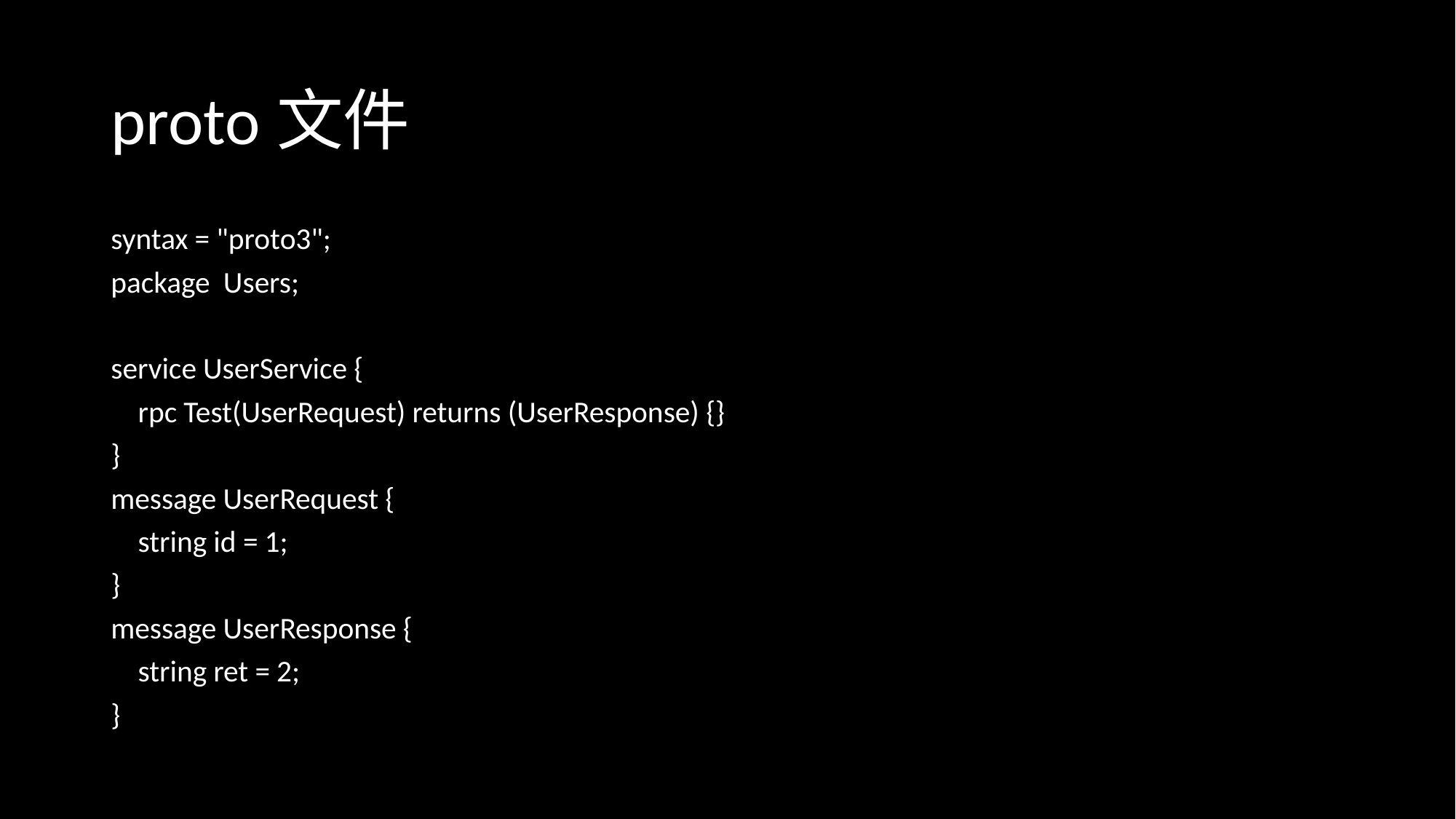

# proto文件
syntax = "proto3";
package  Users;

service UserService {
    rpc Test(UserRequest) returns (UserResponse) {}
}
message UserRequest {
    string id = 1;
}
message UserResponse {
    string ret = 2;
}